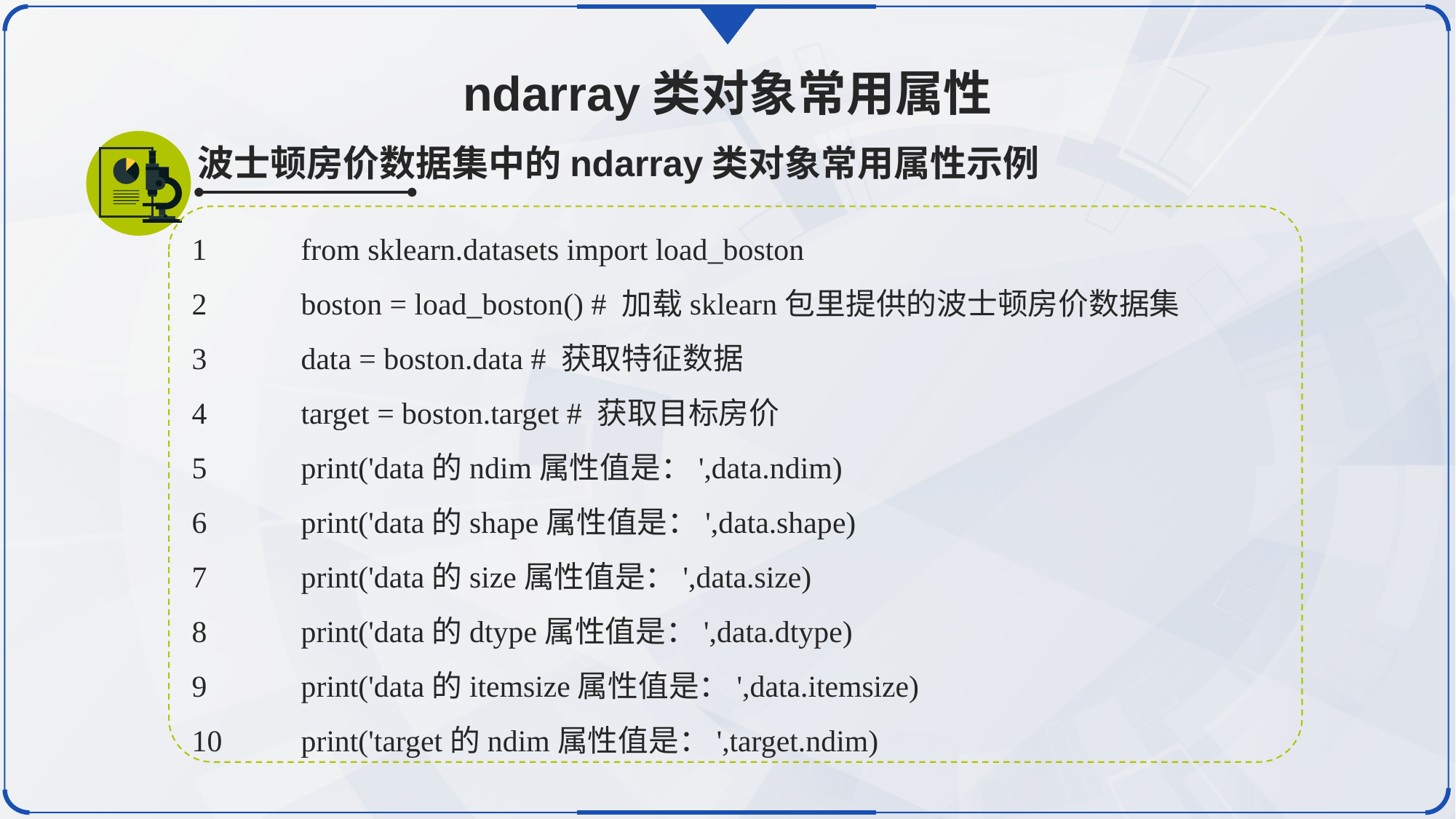

ndarray类对象常用属性

波士顿房价数据集中的ndarray类对象常用属性示例

1	from sklearn.datasets import load_boston
2	boston = load_boston() # 加载sklearn包里提供的波士顿房价数据集
3	data = boston.data # 获取特征数据
4	target = boston.target # 获取目标房价
5	print('data的ndim属性值是：',data.ndim)
6	print('data的shape属性值是：',data.shape)
7	print('data的size属性值是：',data.size)
8	print('data的dtype属性值是：',data.dtype)
9	print('data的itemsize属性值是：',data.itemsize)
10 	print('target的ndim属性值是：',target.ndim)